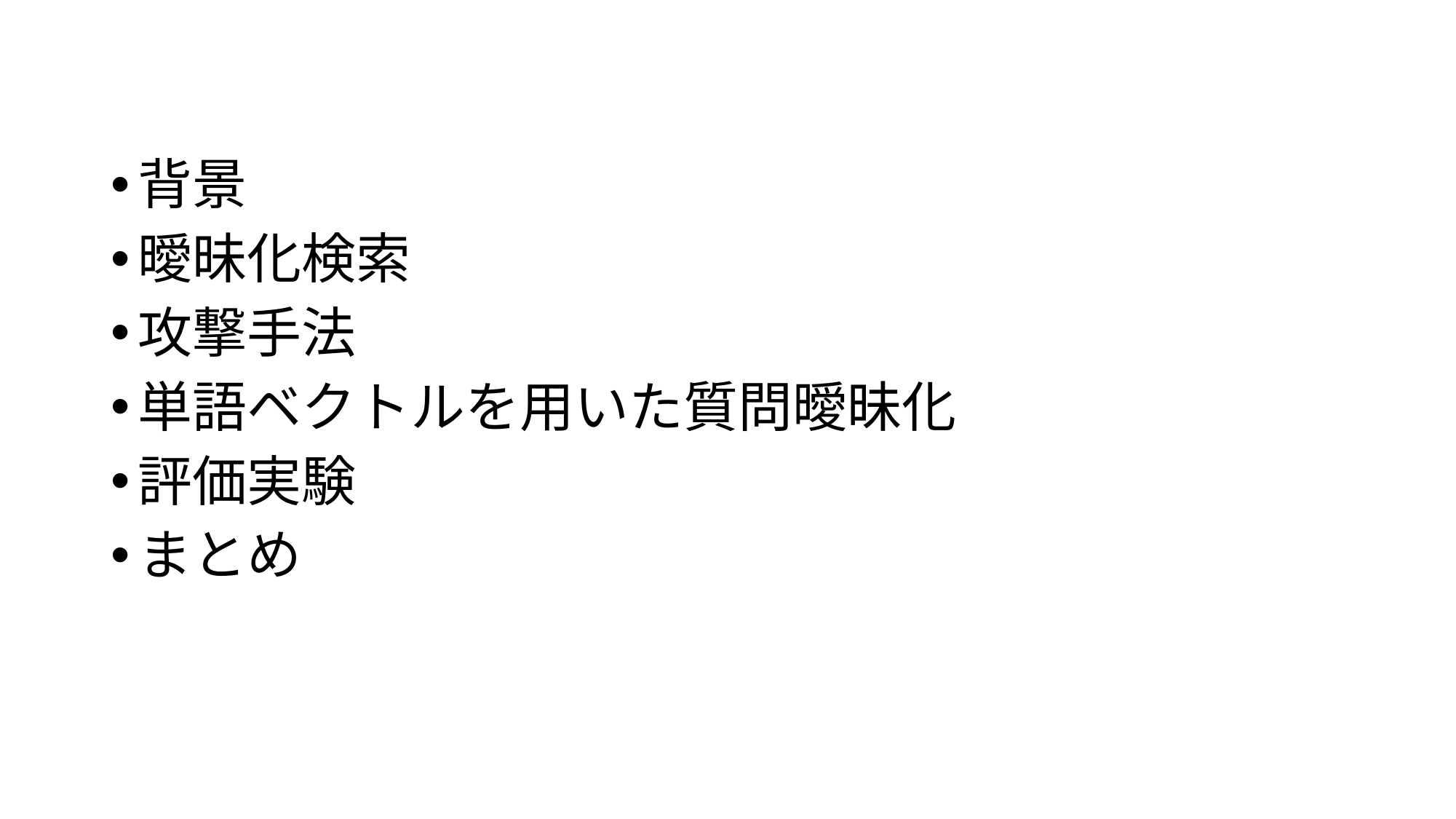

背景
曖昧化検索
攻撃手法
単語ベクトルを用いた質問曖昧化
評価実験
まとめ